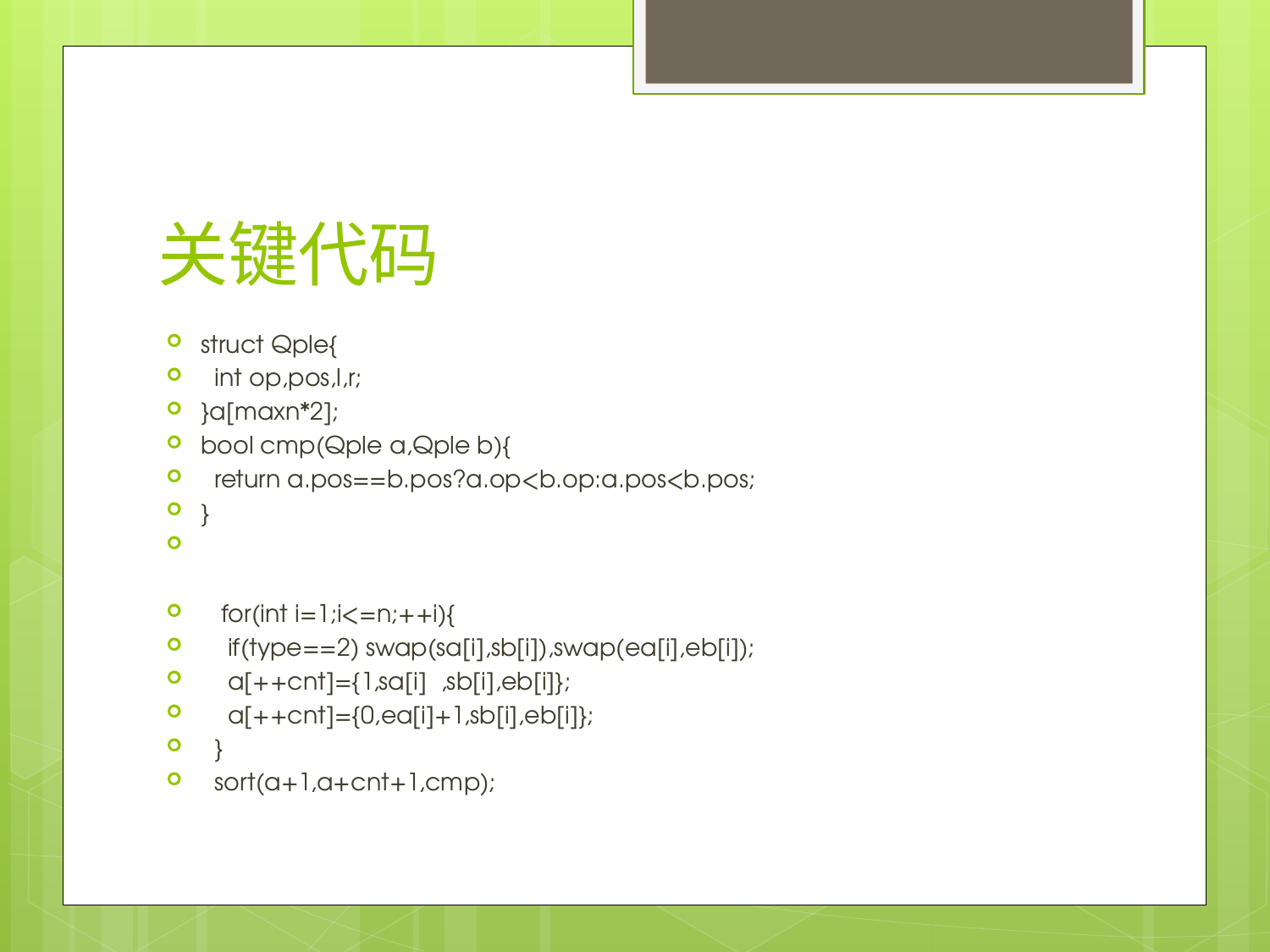

# 关键代码
struct Qple{
  int op,pos,l,r;
}a[maxn*2];
bool cmp(Qple a,Qple b){
  return a.pos==b.pos?a.op<b.op:a.pos<b.pos;
}

   for(int i=1;i<=n;++i){
    if(type==2) swap(sa[i],sb[i]),swap(ea[i],eb[i]);
    a[++cnt]={1,sa[i]  ,sb[i],eb[i]};
    a[++cnt]={0,ea[i]+1,sb[i],eb[i]};
  }
  sort(a+1,a+cnt+1,cmp);